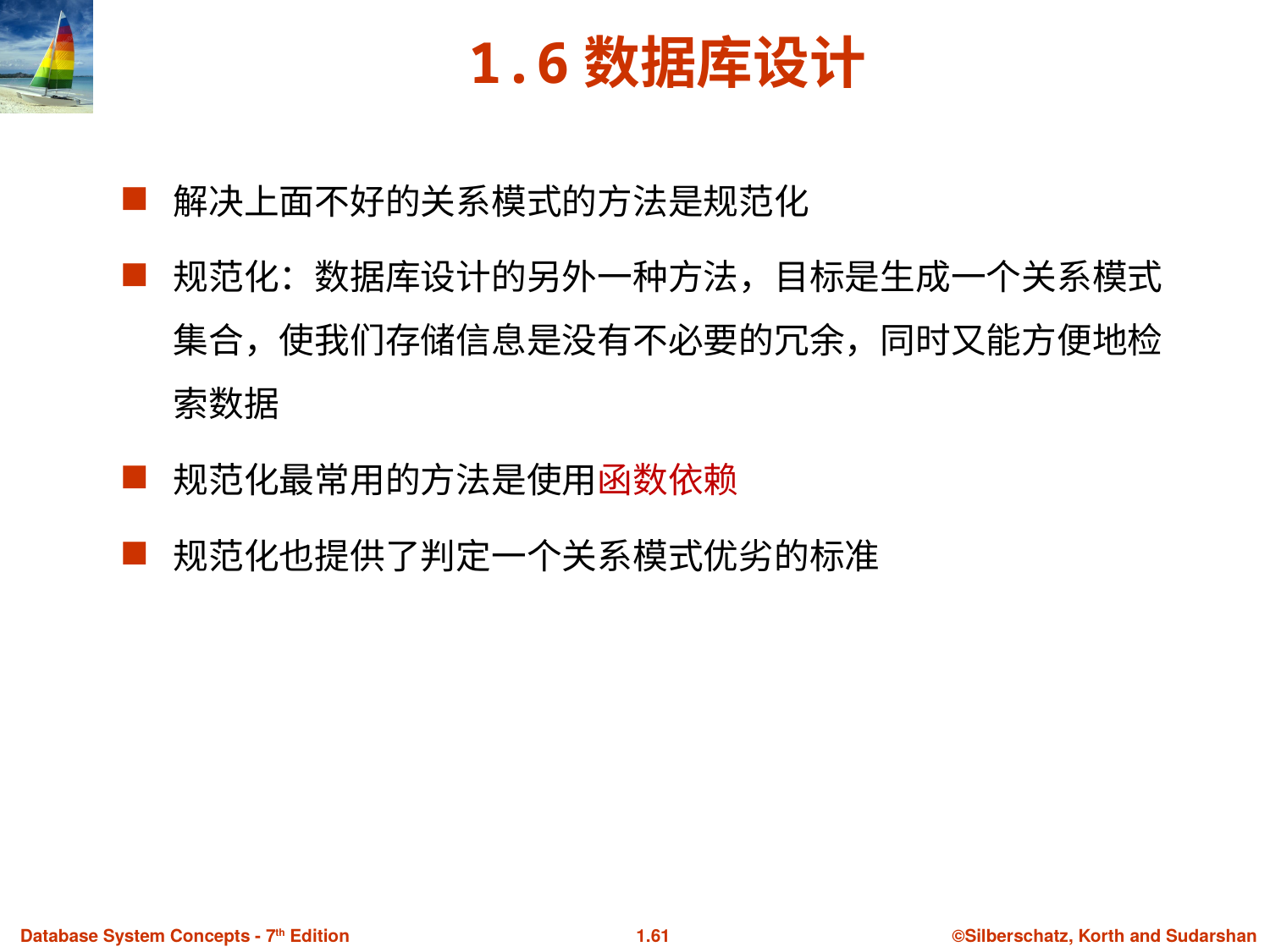

1.6数据库设计
解决上面不好的关系模式的方法是规范化
规范化：数据库设计的另外一种方法，目标是生成一个关系模式集合，使我们存储信息是没有不必要的冗余，同时又能方便地检索数据
规范化最常用的方法是使用函数依赖
规范化也提供了判定一个关系模式优劣的标准